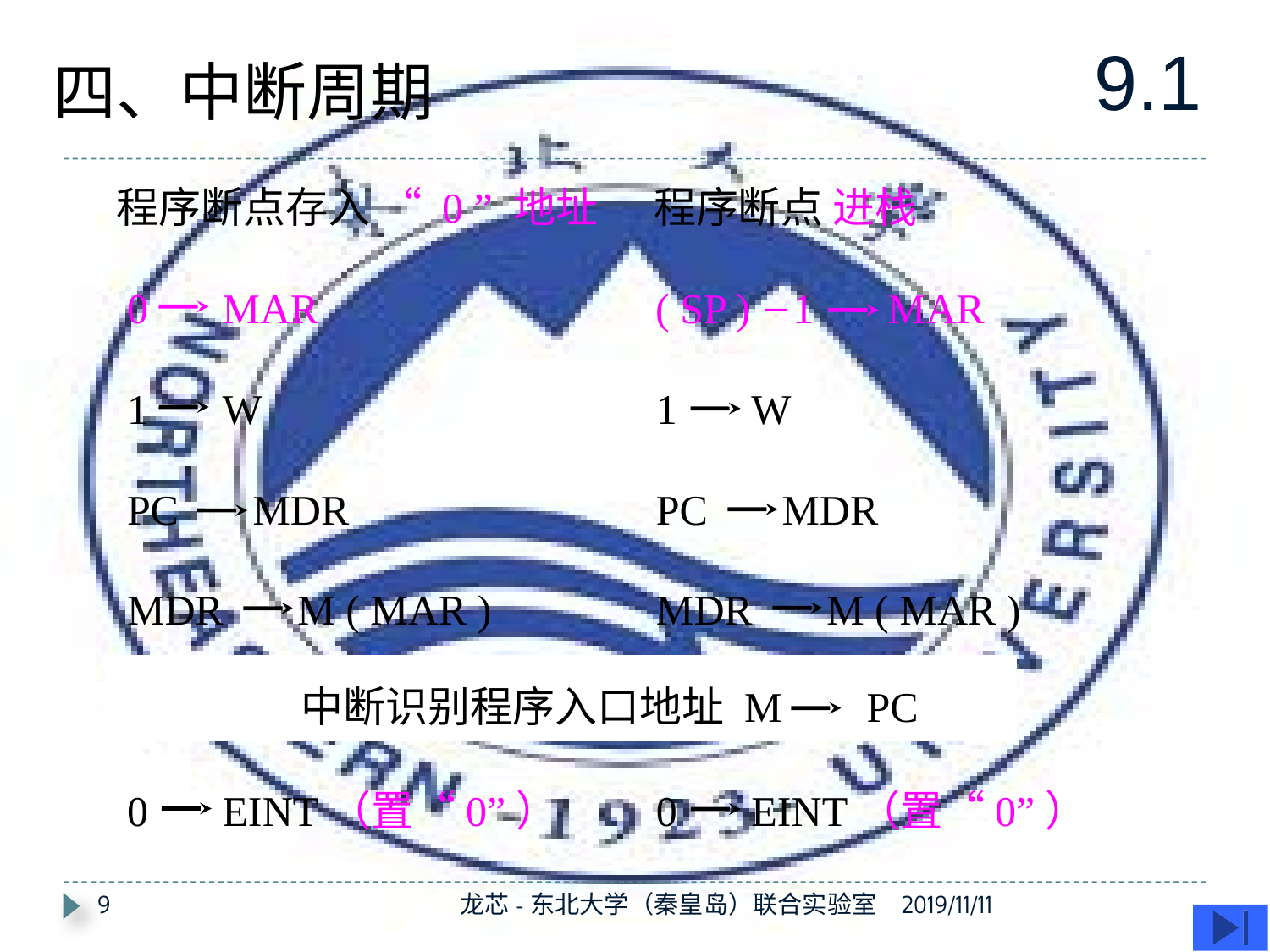

9.1
四、中断周期
程序断点存入 “ 0 ” 地址
程序断点 进栈
0       MAR

( SP )    1       MAR

1       W

1       W

PC       MDR

PC       MDR

MDR       M ( MAR )

MDR       M ( MAR )

中断识别程序入口地址 M        PC

向量地址        PC

向量地址       PC

0       EINT（置“0”）

0       EINT（置“0”）

9
龙芯-东北大学（秦皇岛）联合实验室
2019/11/11